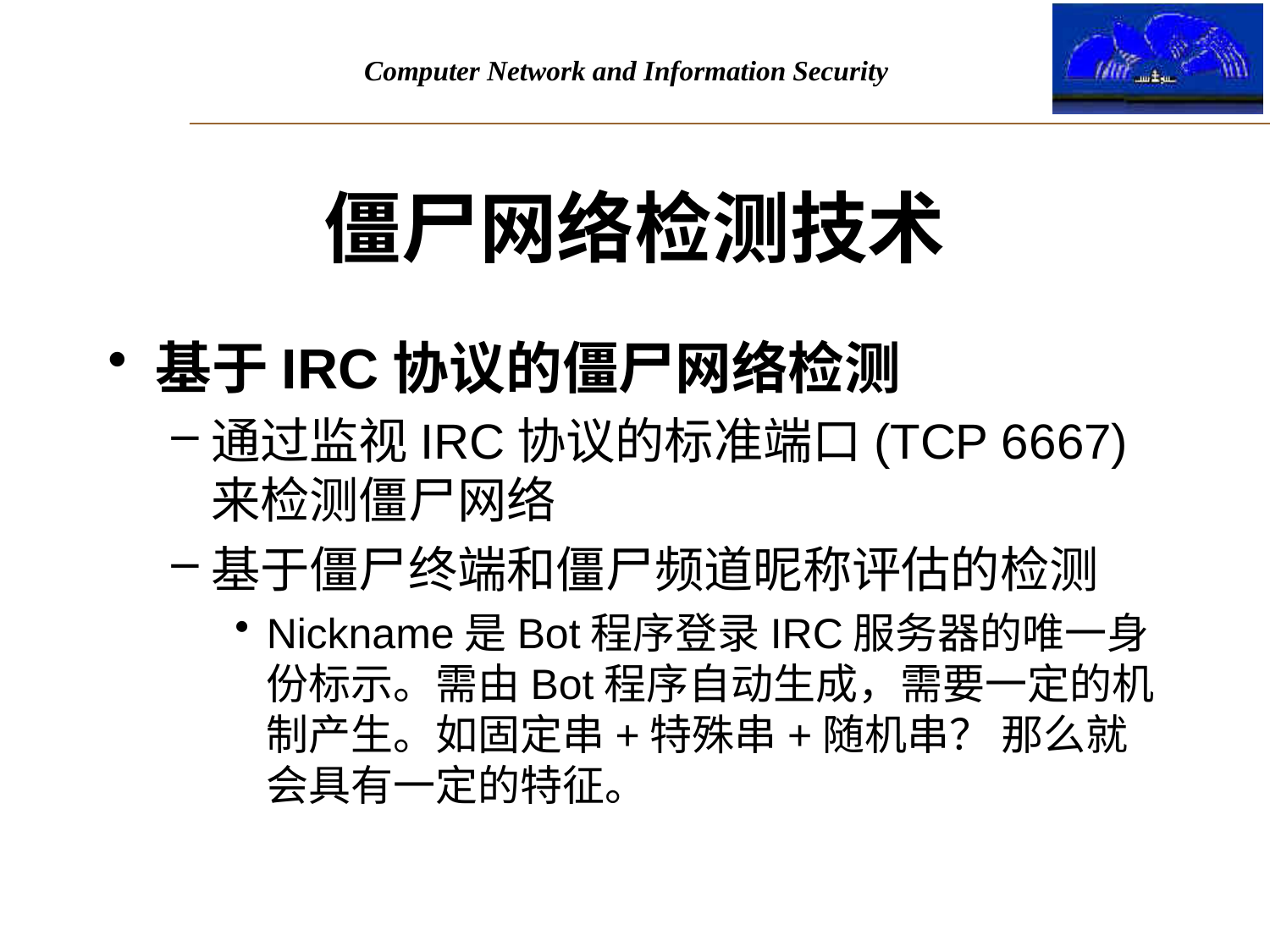

# 僵尸网络检测技术
基于IRC协议的僵尸网络检测
通过监视IRC协议的标准端口(TCP 6667)来检测僵尸网络
基于僵尸终端和僵尸频道昵称评估的检测
Nickname是Bot程序登录IRC服务器的唯一身份标示。需由Bot程序自动生成，需要一定的机制产生。如固定串+特殊串+随机串？ 那么就会具有一定的特征。